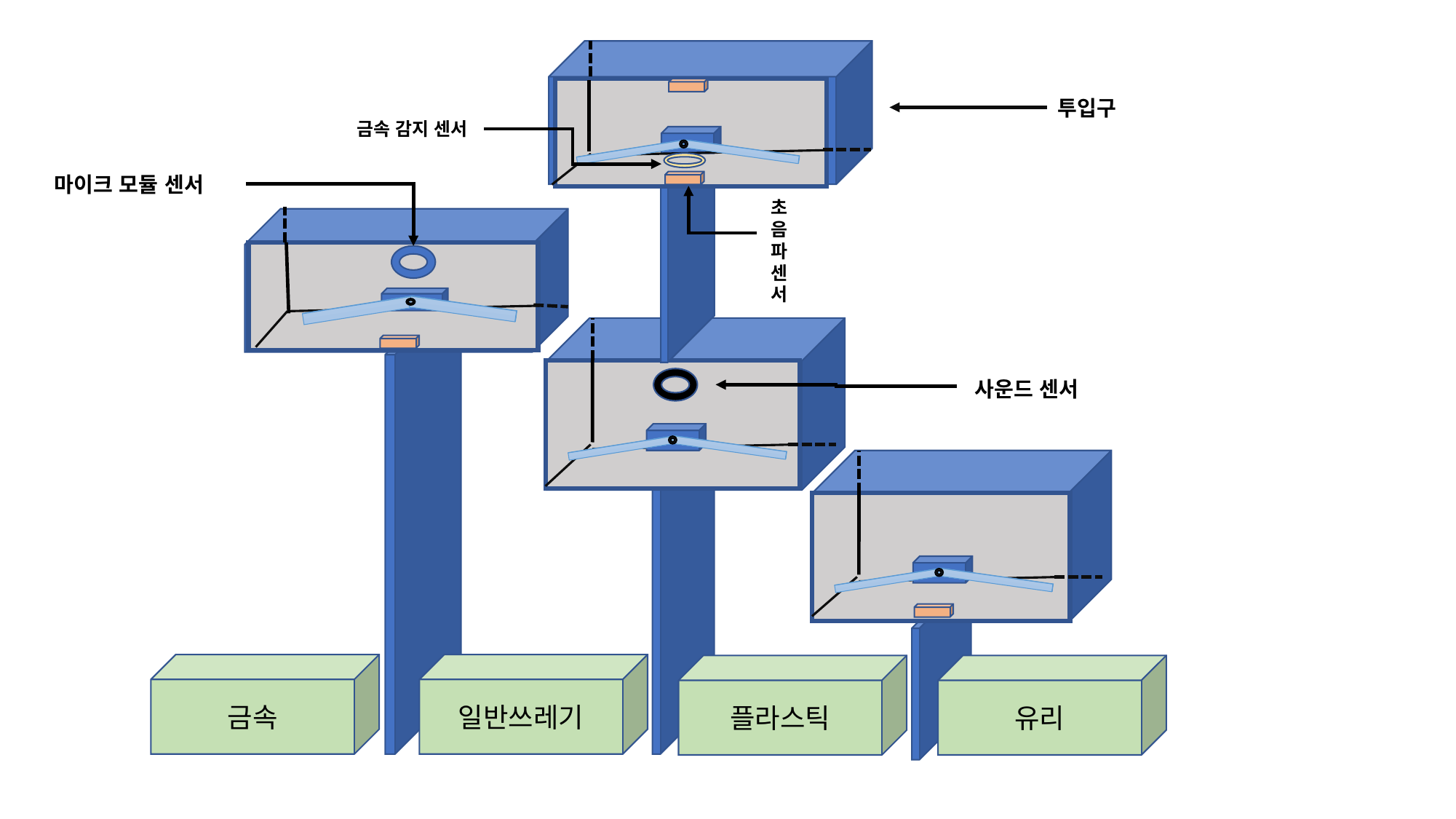

투입구
금속 감지 센서

금속
일반쓰레기
플라스틱
유리

마이크 모듈 센서

초음파 센서
사운드 센서